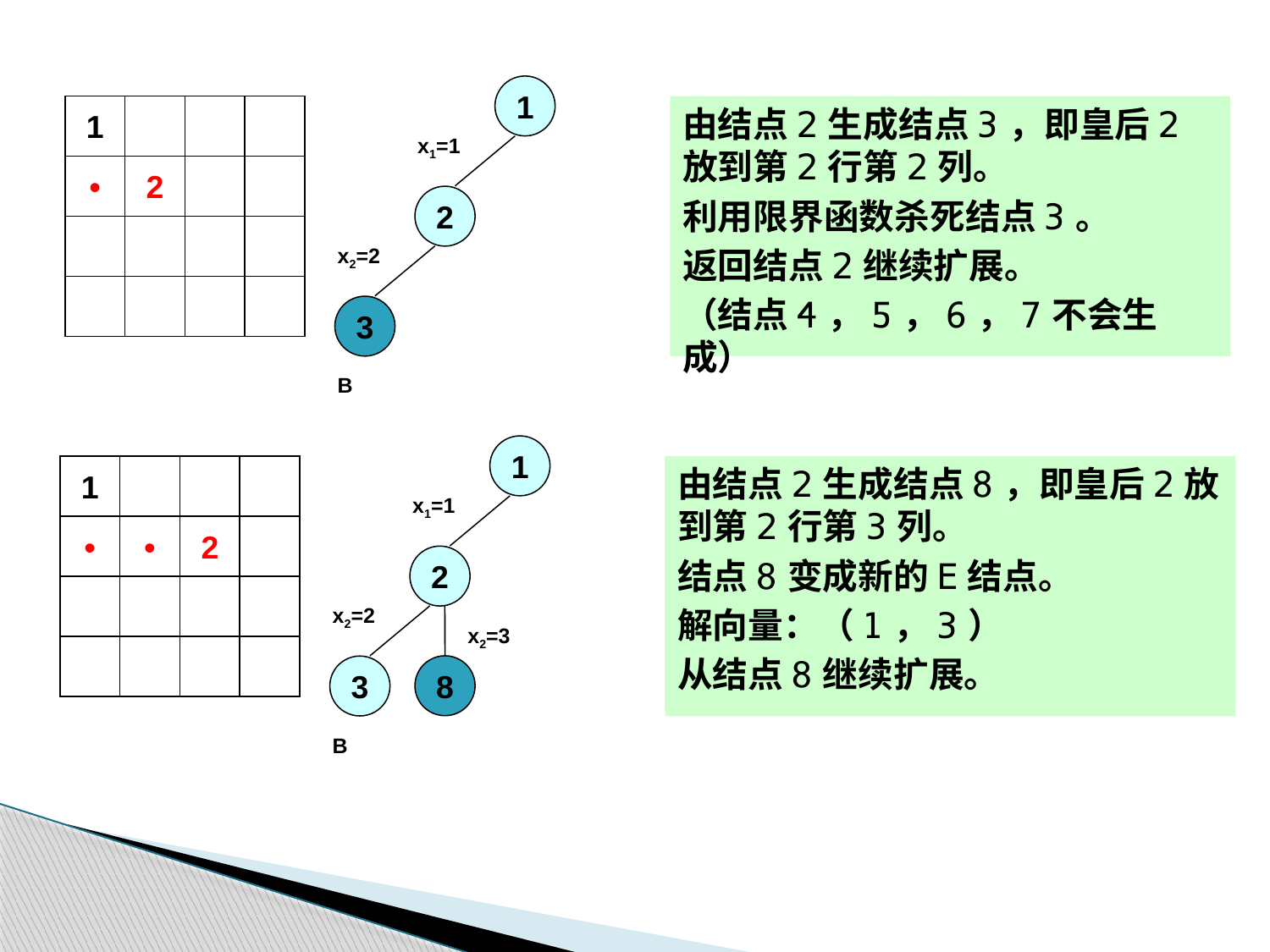

1
1

•
2

由结点2生成结点3，即皇后2放到第2行第2列。
利用限界函数杀死结点3。
返回结点2继续扩展。
（结点4，5，6，7不会生成）
x1=1

2
x2=2

3
B
1
1

•
•
2

由结点2生成结点8，即皇后2放到第2行第3列。
结点8变成新的E结点。
解向量：（1，3）
从结点8继续扩展。
x1=1

2
x2=2

x2=3
8
3
B